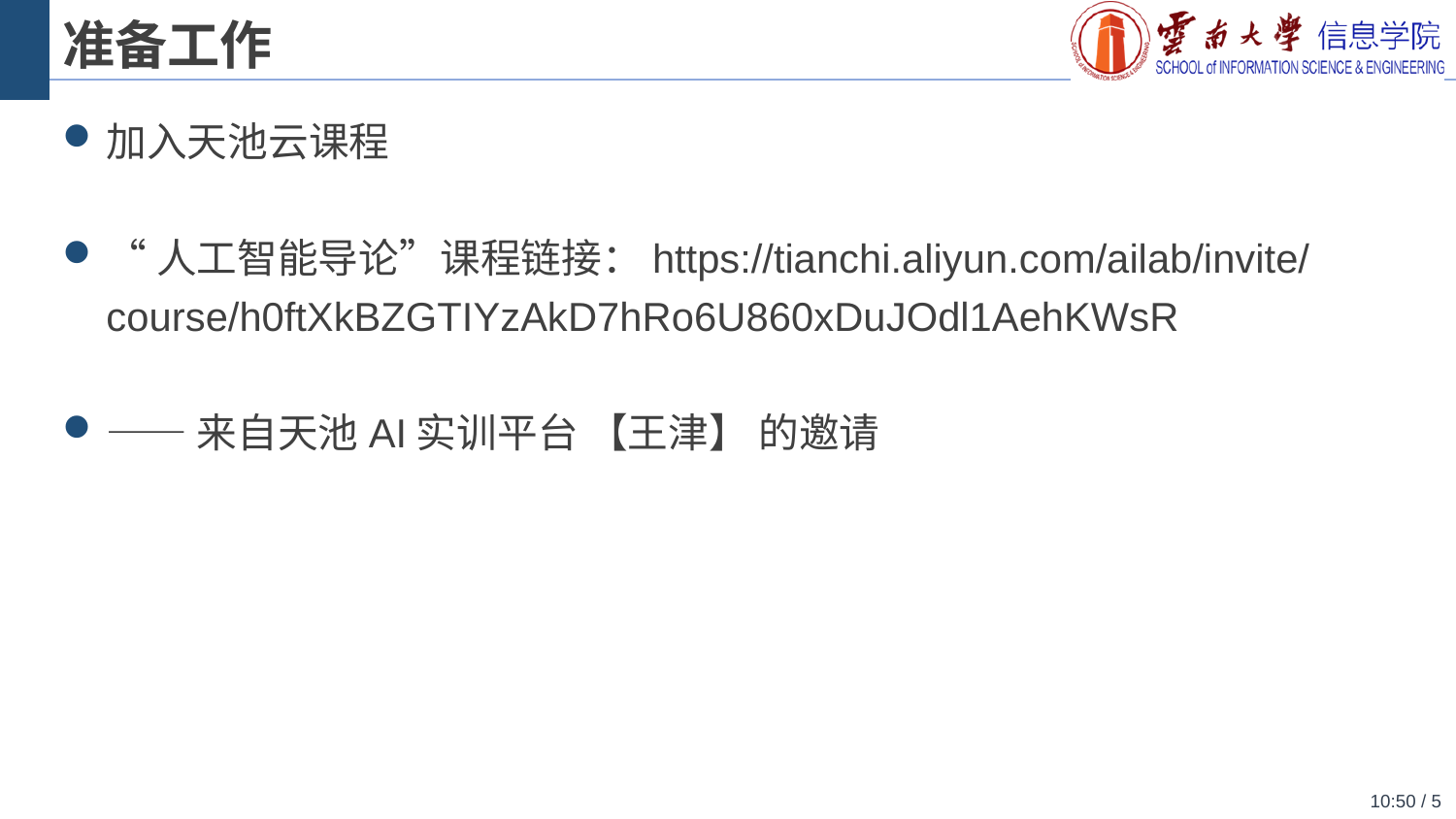

# 准备工作
加入天池云课程

“人工智能导论”课程链接：https://tianchi.aliyun.com/ailab/invite/course/h0ftXkBZGTIYzAkD7hRo6U860xDuJOdl1AehKWsR

——来自天池AI实训平台 【王津】 的邀请